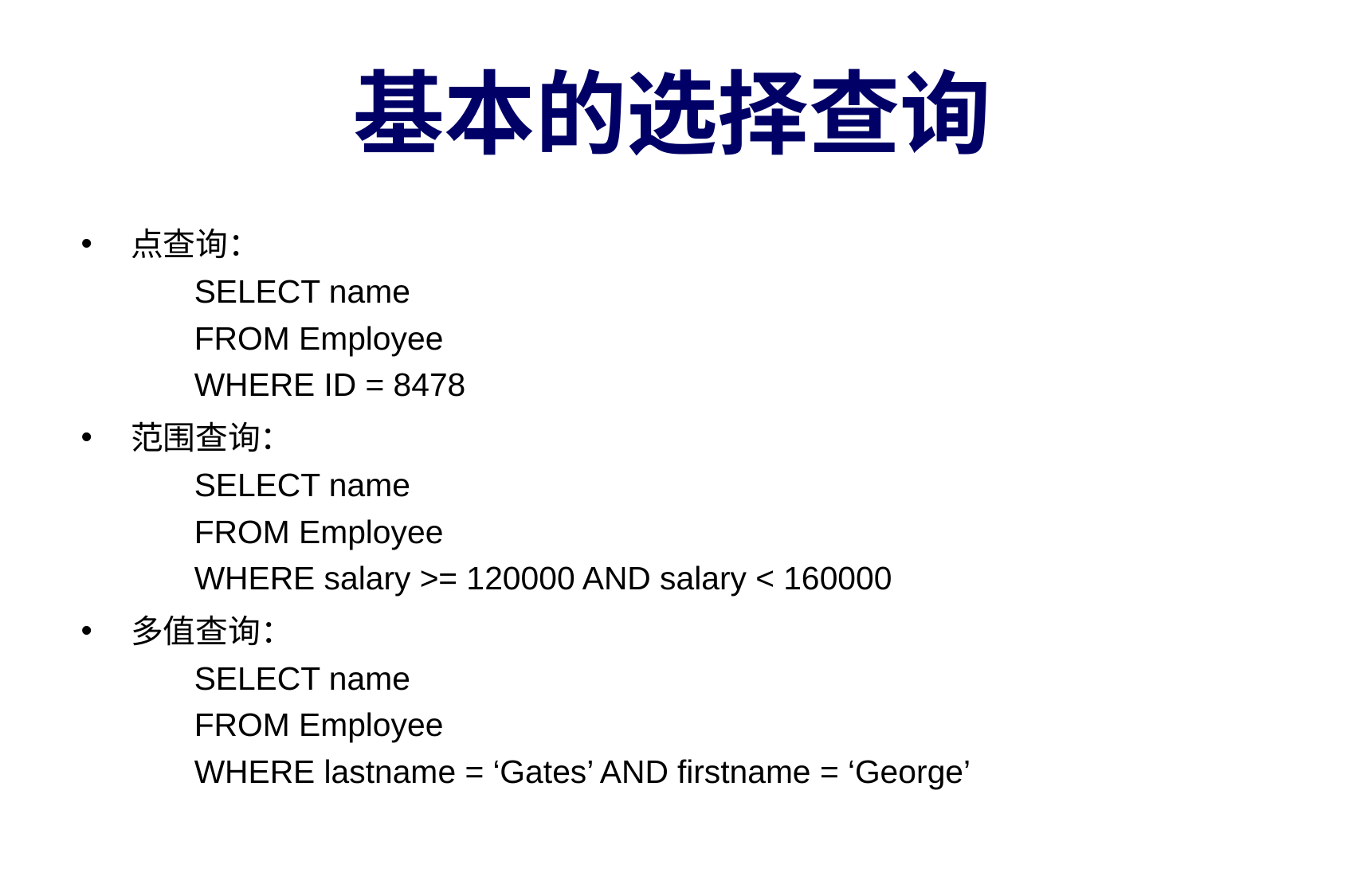

# 基本的选择查询
点查询：
	SELECT name
	FROM Employee
	WHERE ID = 8478
范围查询：
	SELECT name
	FROM Employee
	WHERE salary >= 120000 AND salary < 160000
多值查询：
 	SELECT name
	FROM Employee
	WHERE lastname = ‘Gates’ AND firstname = ‘George’